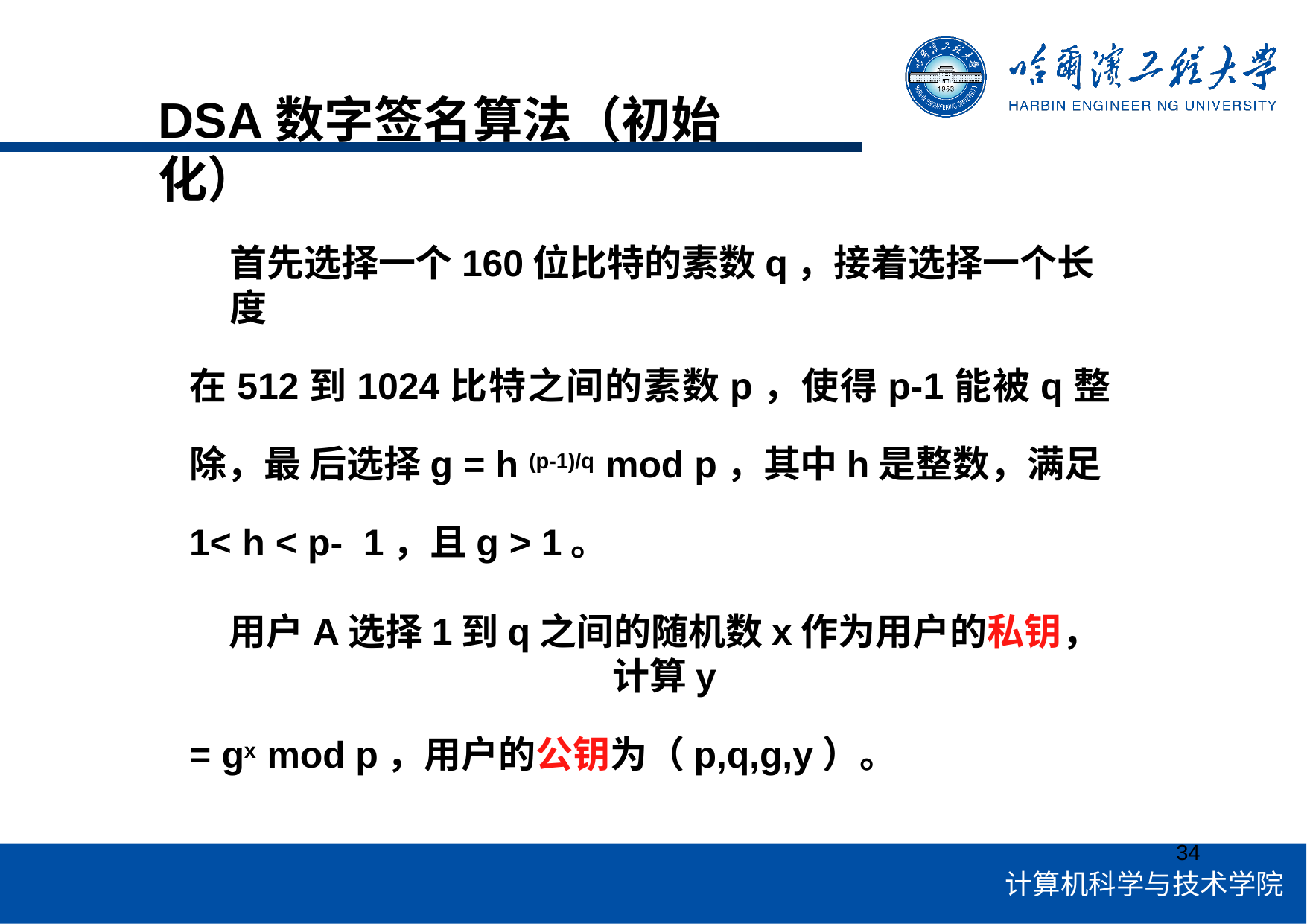

# DSA数字签名算法（初始化）
首先选择一个160位比特的素数q，接着选择一个长度
在512到1024比特之间的素数p，使得p-1能被q整除，最 后选择g = h (p-1)/q mod p，其中h是整数，满足1< h < p-  1，且g > 1。

用户A选择1到q之间的随机数x作为用户的私钥，计算y
= gx mod p，用户的公钥为（p,q,g,y）。
34